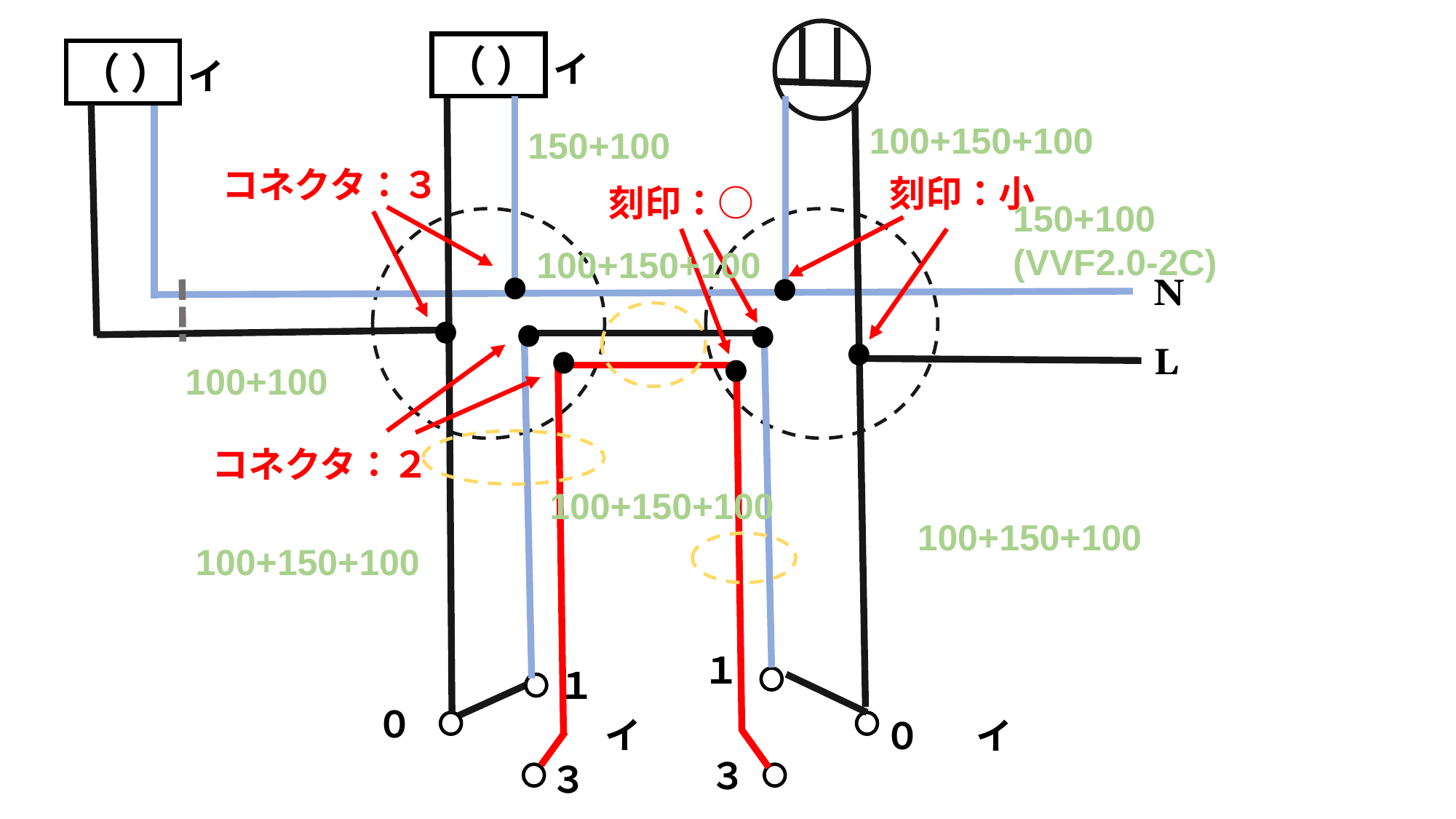

（ ）

（ ）
イ

イ
100+150+100
150+100
コネクタ：３
刻印：小
刻印：○
150+100
(VVF2.0-2C)

100+150+100
N

L

100+100

コネクタ：２
100+150+100
100+150+100

100+150+100
１
１

０
イ
０
イ

３
３